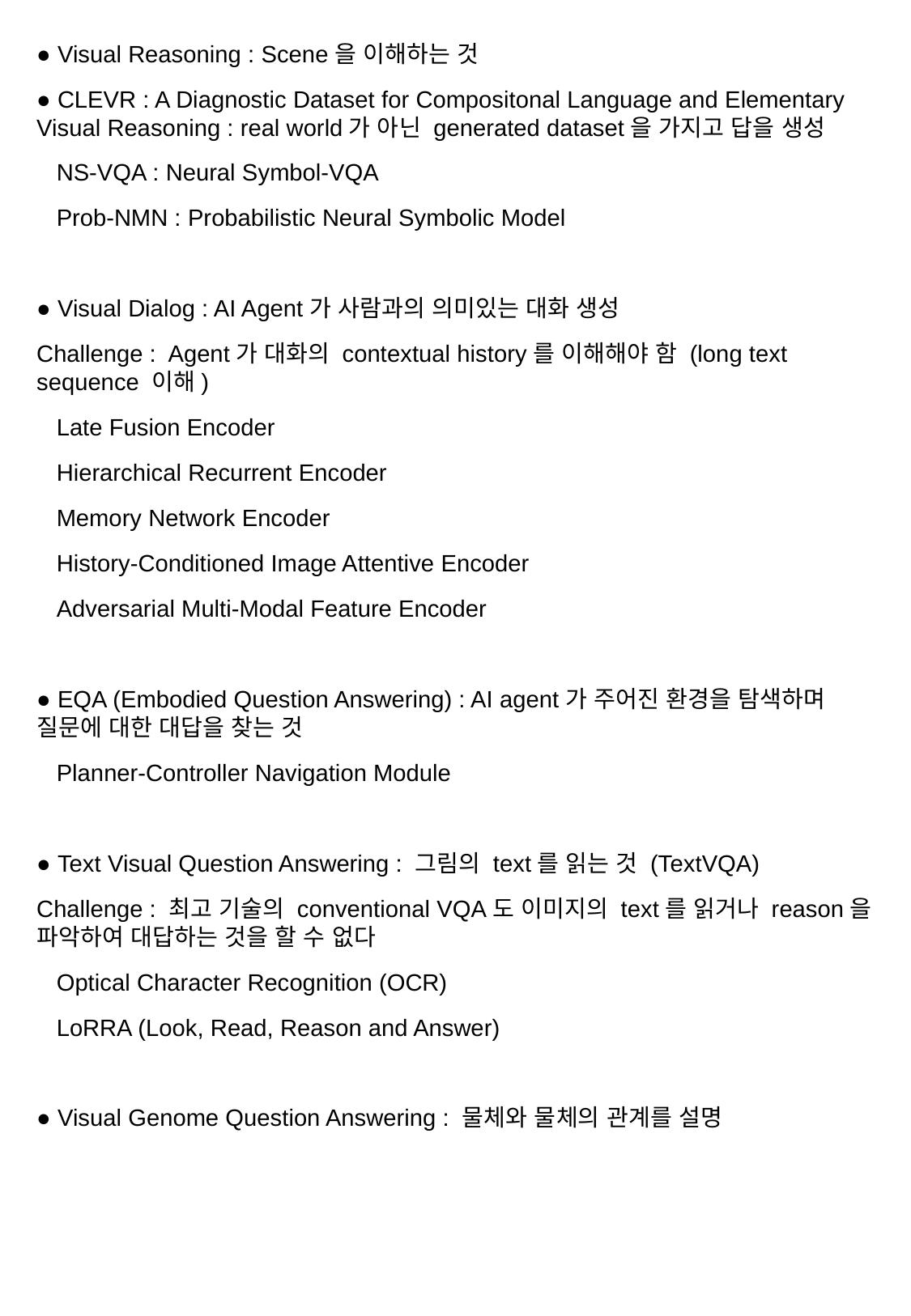

● Visual Reasoning : Scene을 이해하는 것
● CLEVR : A Diagnostic Dataset for Compositonal Language and Elementary Visual Reasoning : real world가 아닌 generated dataset을 가지고 답을 생성
   NS-VQA : Neural Symbol-VQA
   Prob-NMN : Probabilistic Neural Symbolic Model

● Visual Dialog : AI Agent가 사람과의 의미있는 대화 생성
Challenge :  Agent가 대화의 contextual history를 이해해야 함 (long text sequence 이해)
   Late Fusion Encoder
   Hierarchical Recurrent Encoder
   Memory Network Encoder
   History-Conditioned Image Attentive Encoder
   Adversarial Multi-Modal Feature Encoder

● EQA (Embodied Question Answering) : AI agent가 주어진 환경을 탐색하며 질문에 대한 대답을 찾는 것
   Planner-Controller Navigation Module

● Text Visual Question Answering : 그림의 text를 읽는 것 (TextVQA)
Challenge : 최고 기술의 conventional VQA도 이미지의 text를 읽거나 reason을 파악하여 대답하는 것을 할 수 없다
   Optical Character Recognition (OCR)
   LoRRA (Look, Read, Reason and Answer)

● Visual Genome Question Answering : 물체와 물체의 관계를 설명